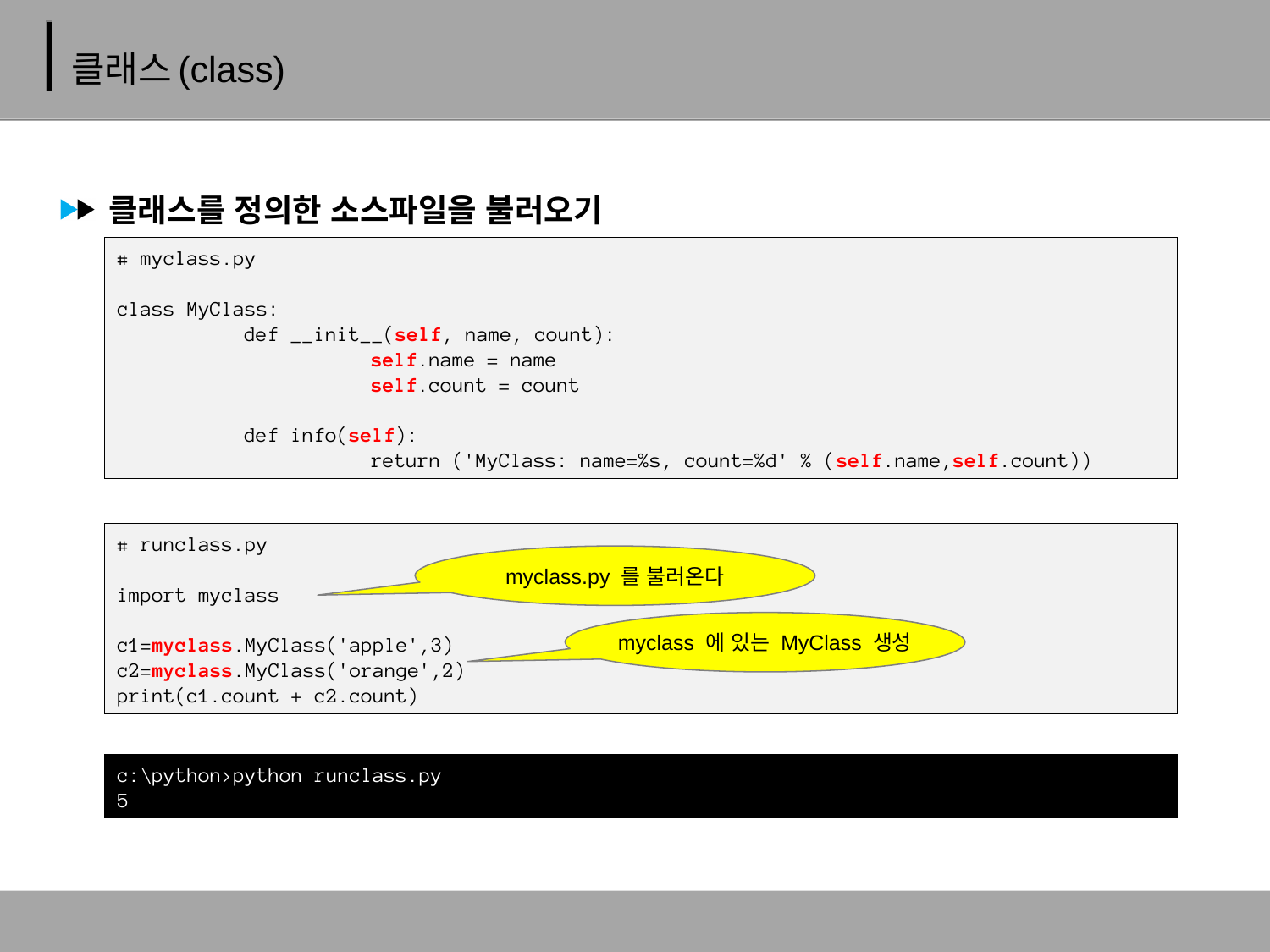

# 클래스(class)
클래스를 정의한 소스파일을 불러오기
# myclass.py

class MyClass:
	def __init__(self, name, count):
		self.name = name
		self.count = count

	def info(self):
		return ('MyClass: name=%s, count=%d' % (self.name,self.count))
# runclass.py

import myclass

c1=myclass.MyClass('apple',3)
c2=myclass.MyClass('orange',2)
print(c1.count + c2.count)
myclass.py 를 불러온다
myclass 에 있는 MyClass 생성
c:\python>python runclass.py
5